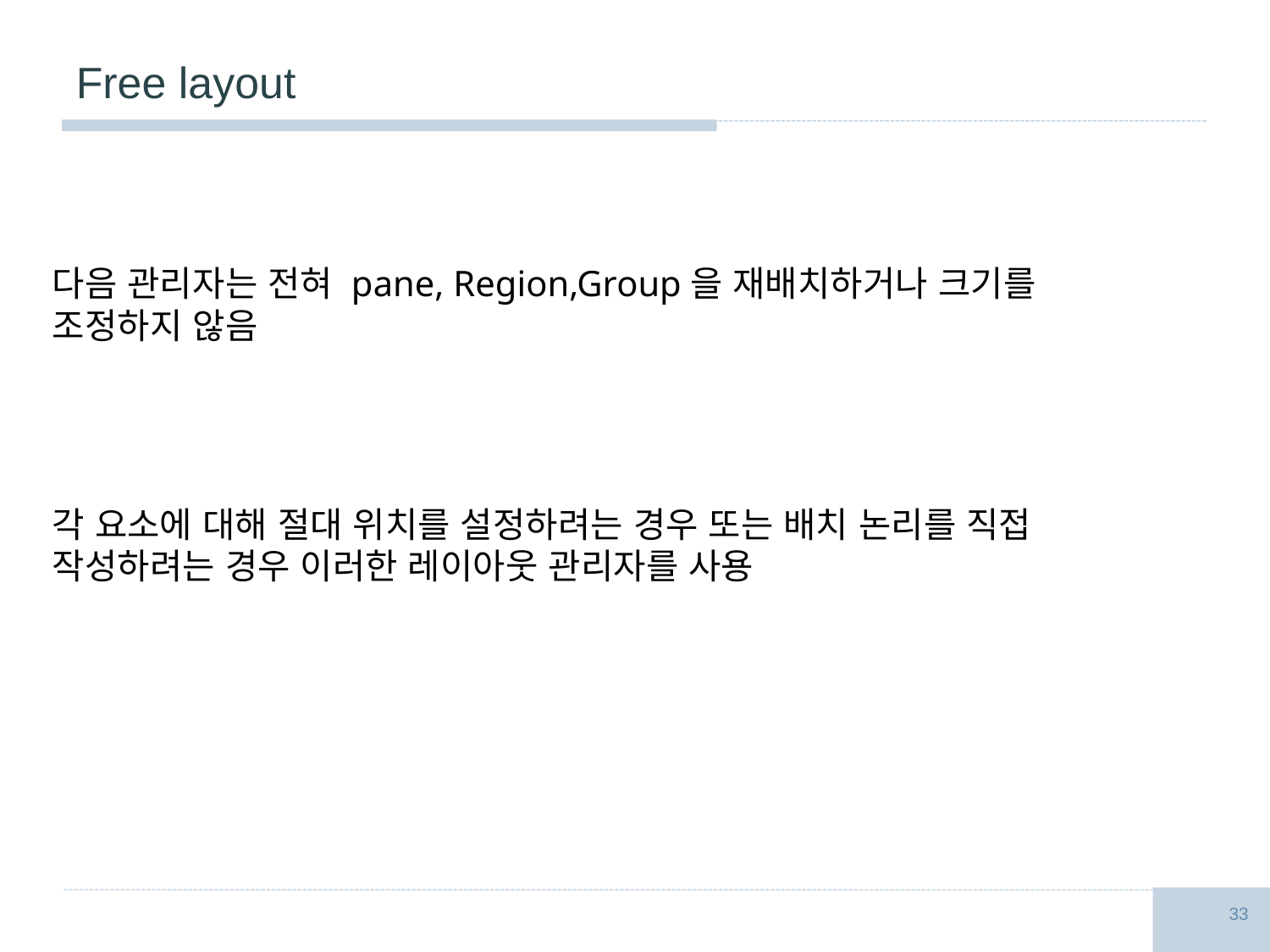

# Free layout
다음 관리자는 전혀 pane, Region,Group을 재배치하거나 크기를 조정하지 않음
각 요소에 대해 절대 위치를 설정하려는 경우 또는 배치 논리를 직접 작성하려는 경우 이러한 레이아웃 관리자를 사용